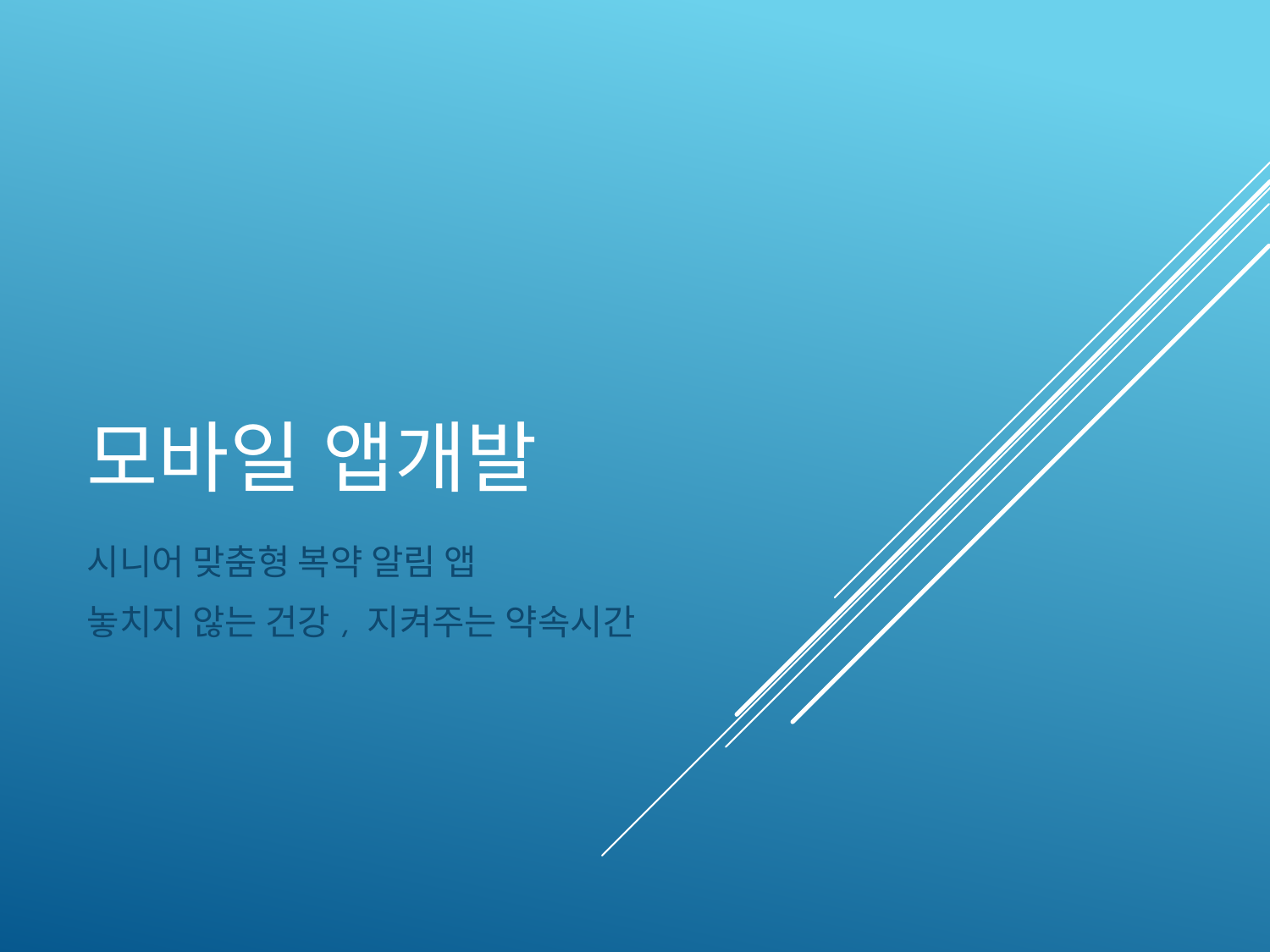

# 모바일 앱개발
시니어 맞춤형 복약 알림 앱
놓치지 않는 건강, 지켜주는 약속시간